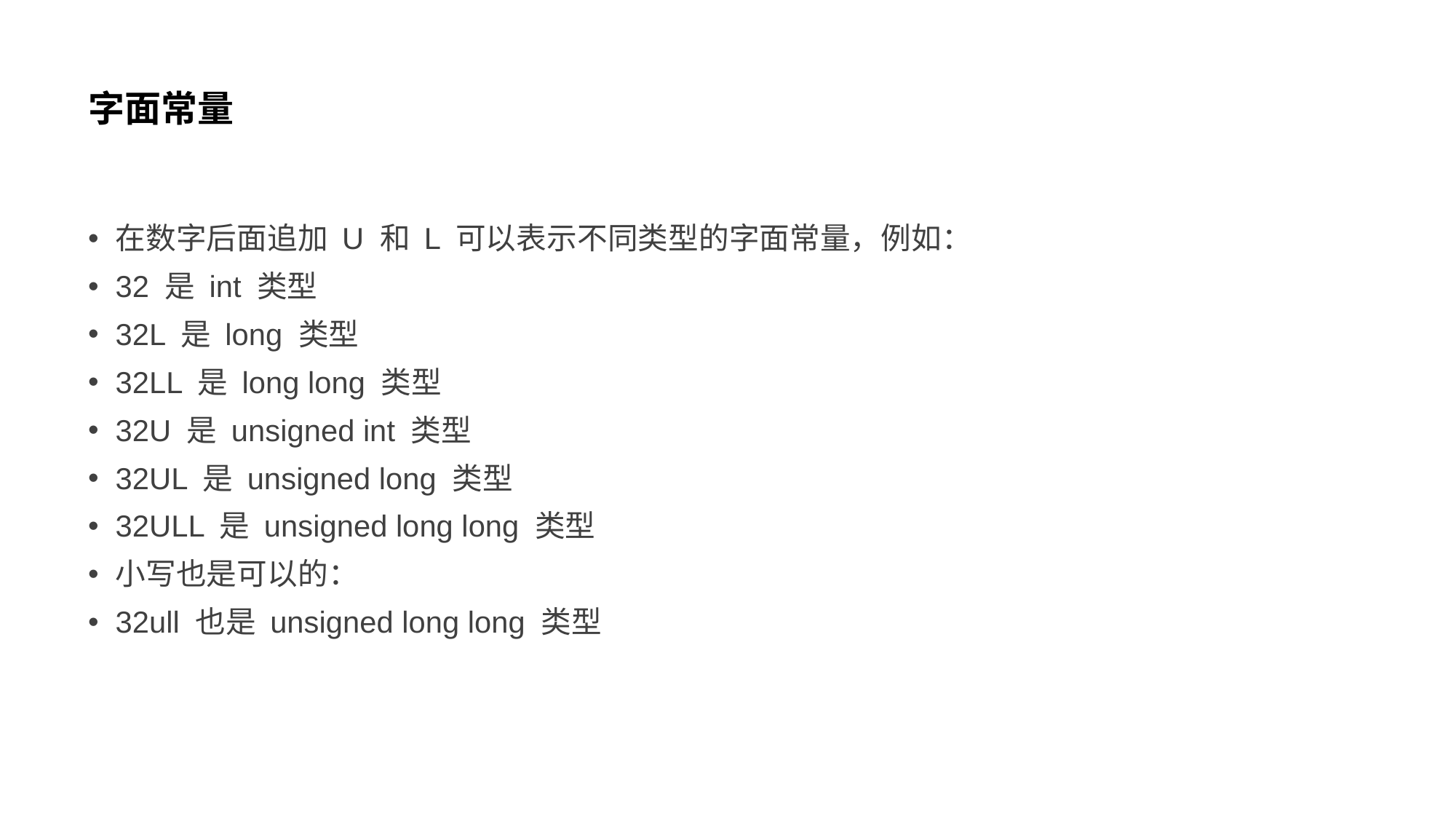

# 字面常量
在数字后面追加 U 和 L 可以表示不同类型的字面常量，例如：
32 是 int 类型
32L 是 long 类型
32LL 是 long long 类型
32U 是 unsigned int 类型
32UL 是 unsigned long 类型
32ULL 是 unsigned long long 类型
小写也是可以的：
32ull 也是 unsigned long long 类型